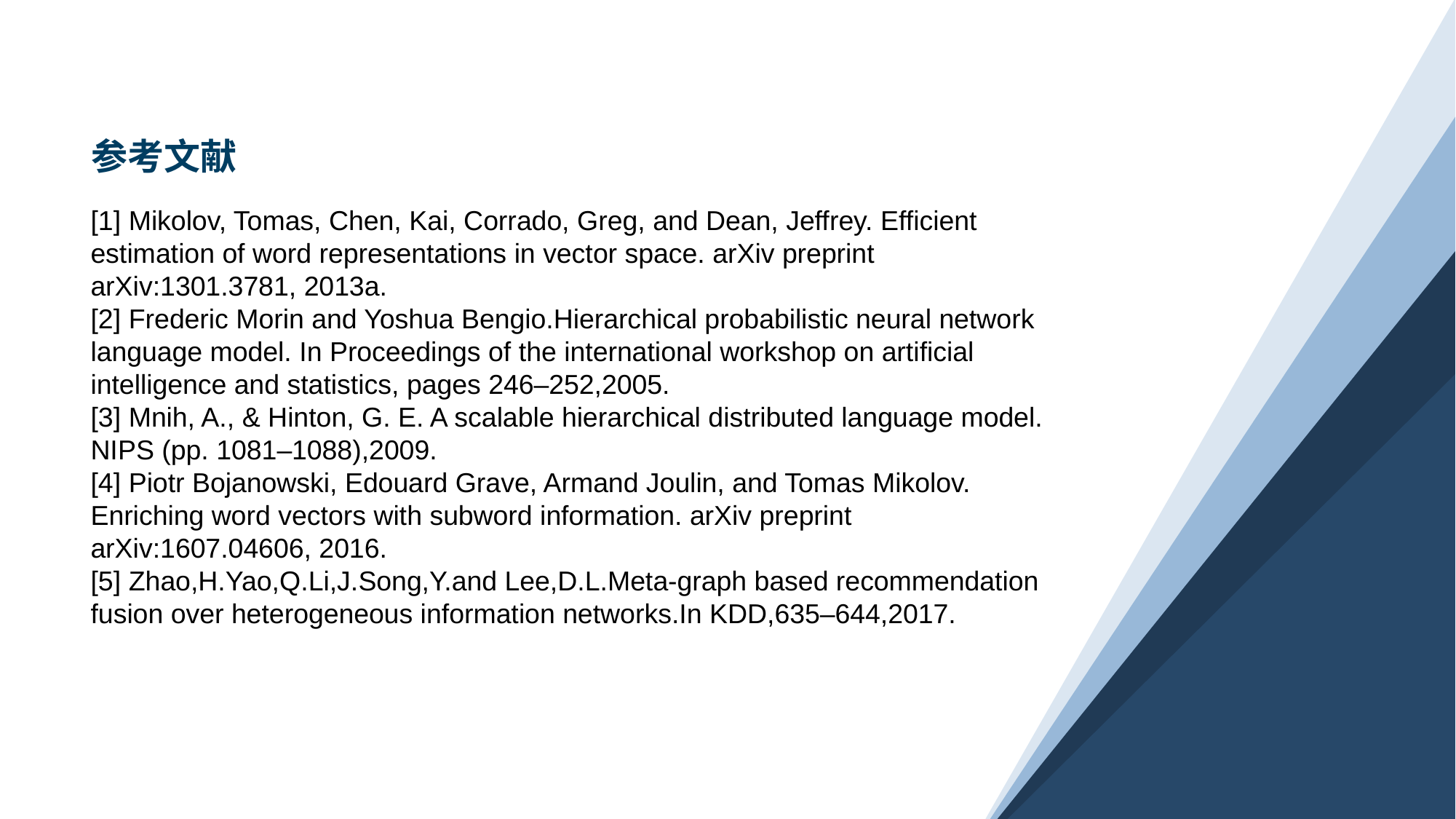

# 参考文献
[1] Mikolov, Tomas, Chen, Kai, Corrado, Greg, and Dean, Jeffrey. Efficient estimation of word representations in vector space. arXiv preprint arXiv:1301.3781, 2013a.
[2] Frederic Morin and Yoshua Bengio.Hierarchical probabilistic neural network language model. In Proceedings of the international workshop on artificial intelligence and statistics, pages 246–252,2005.
[3] Mnih, A., & Hinton, G. E. A scalable hierarchical distributed language model. NIPS (pp. 1081–1088),2009.
[4] Piotr Bojanowski, Edouard Grave, Armand Joulin, and Tomas Mikolov. Enriching word vectors with subword information. arXiv preprint arXiv:1607.04606, 2016.
[5] Zhao,H.Yao,Q.Li,J.Song,Y.and Lee,D.L.Meta-graph based recommendation fusion over heterogeneous information networks.In KDD,635–644,2017.